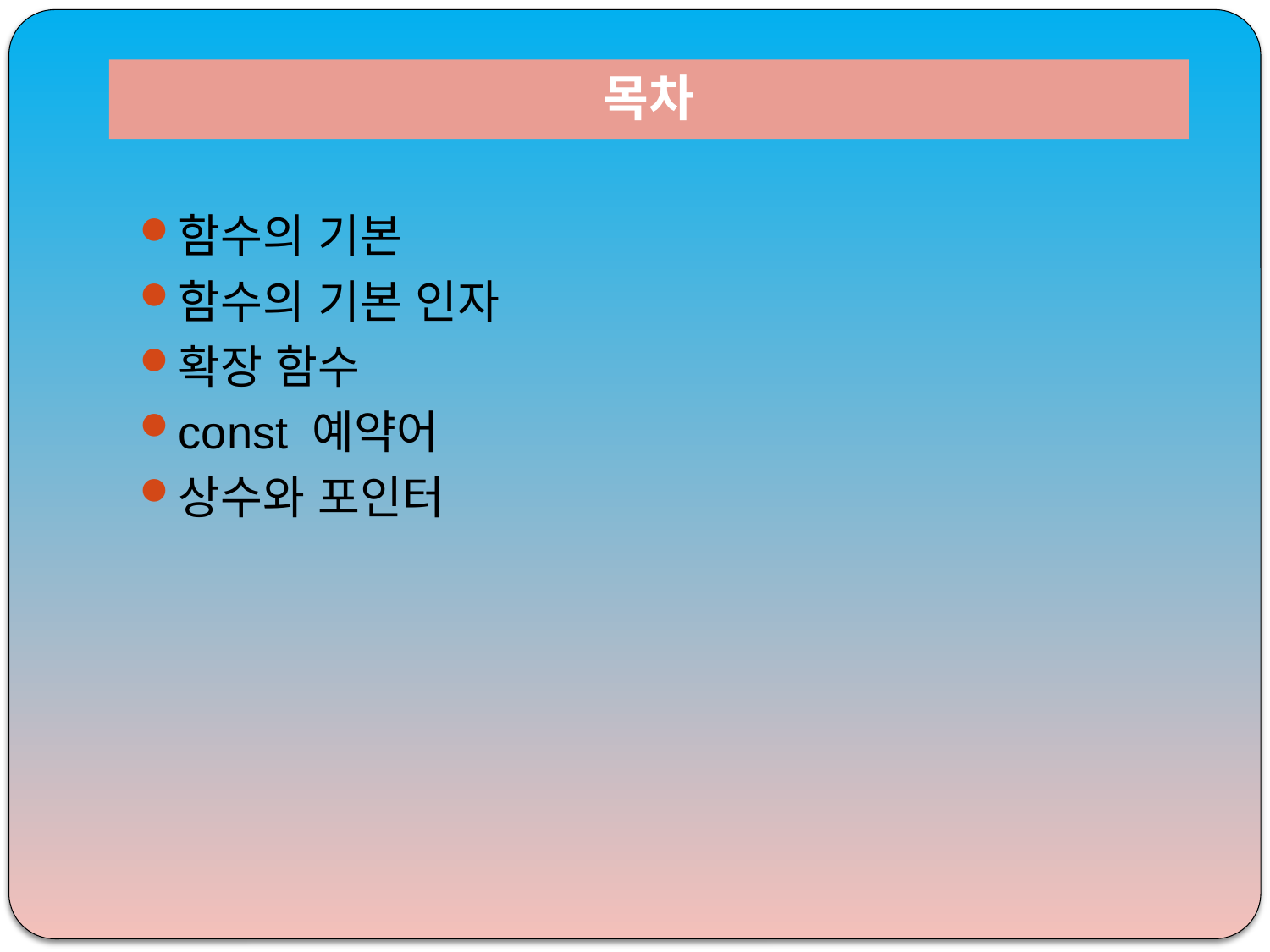

# 목차
함수의 기본
함수의 기본 인자
확장 함수
const 예약어
상수와 포인터